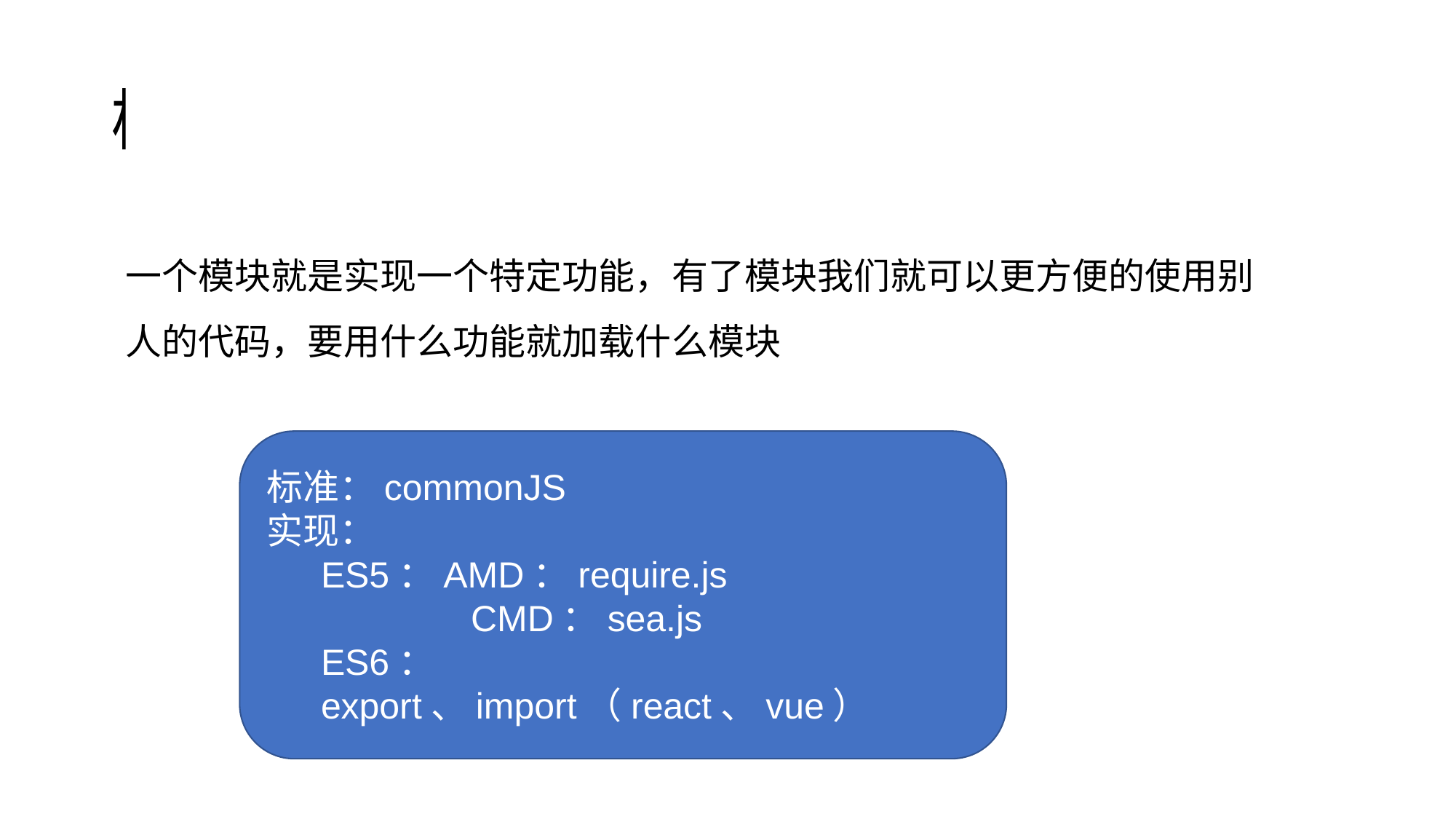

# 模块化
一个模块就是实现一个特定功能，有了模块我们就可以更方便的使用别人的代码，要用什么功能就加载什么模块
标准：commonJS
实现：
ES5：AMD：require.js
	    CMD：sea.js
ES6：export、import（react、vue）